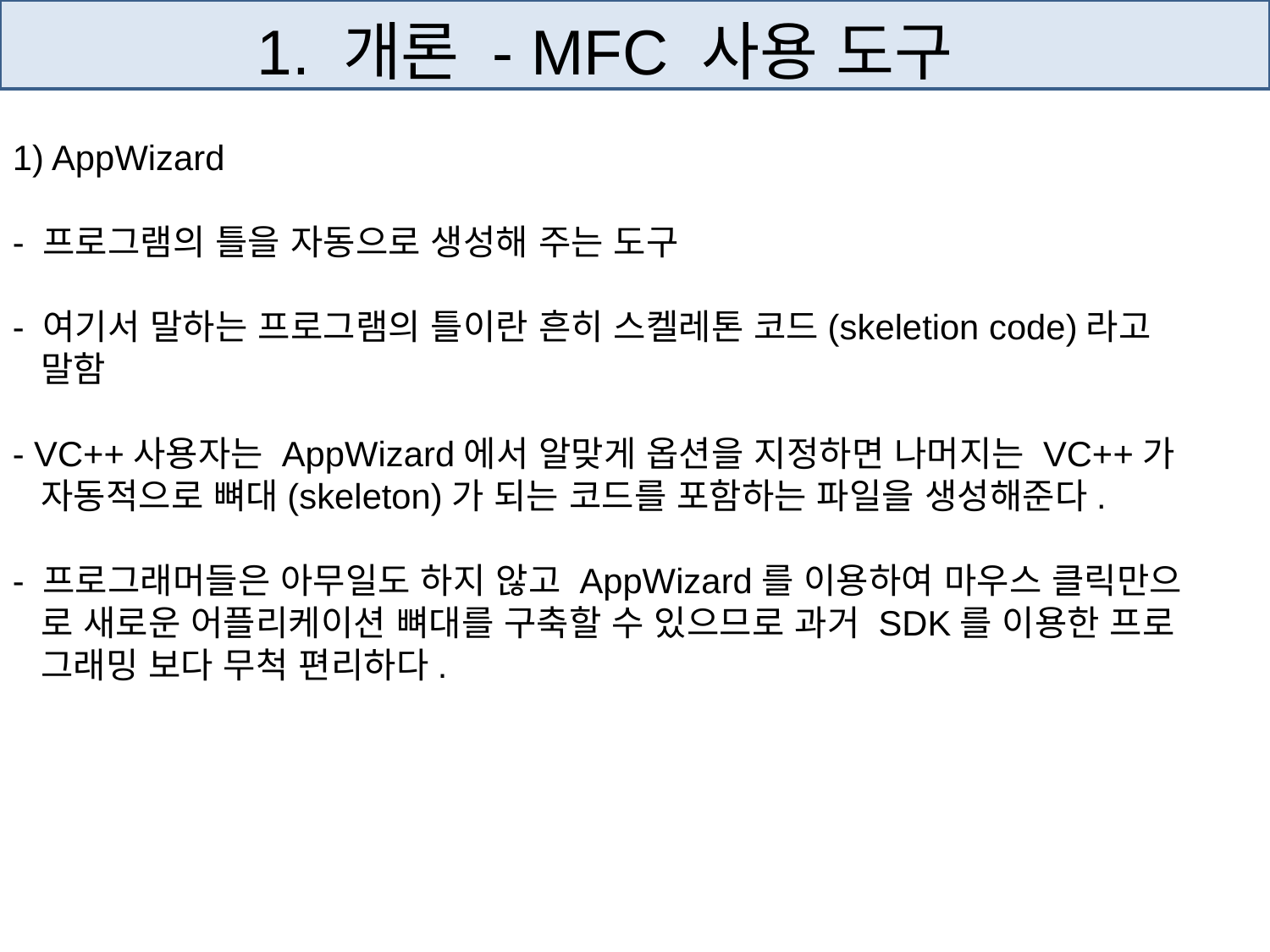

# 1. 개론 - MFC 사용 도구
1) AppWizard

- 프로그램의 틀을 자동으로 생성해 주는 도구

- 여기서 말하는 프로그램의 틀이란 흔히 스켈레톤 코드(skeletion code)라고
  말함

- VC++사용자는 AppWizard에서 알맞게 옵션을 지정하면 나머지는 VC++가
  자동적으로 뼈대(skeleton)가 되는 코드를 포함하는 파일을 생성해준다.

- 프로그래머들은 아무일도 하지 않고 AppWizard를 이용하여 마우스 클릭만으
  로 새로운 어플리케이션 뼈대를 구축할 수 있으므로 과거 SDK를 이용한 프로
  그래밍 보다 무척 편리하다.